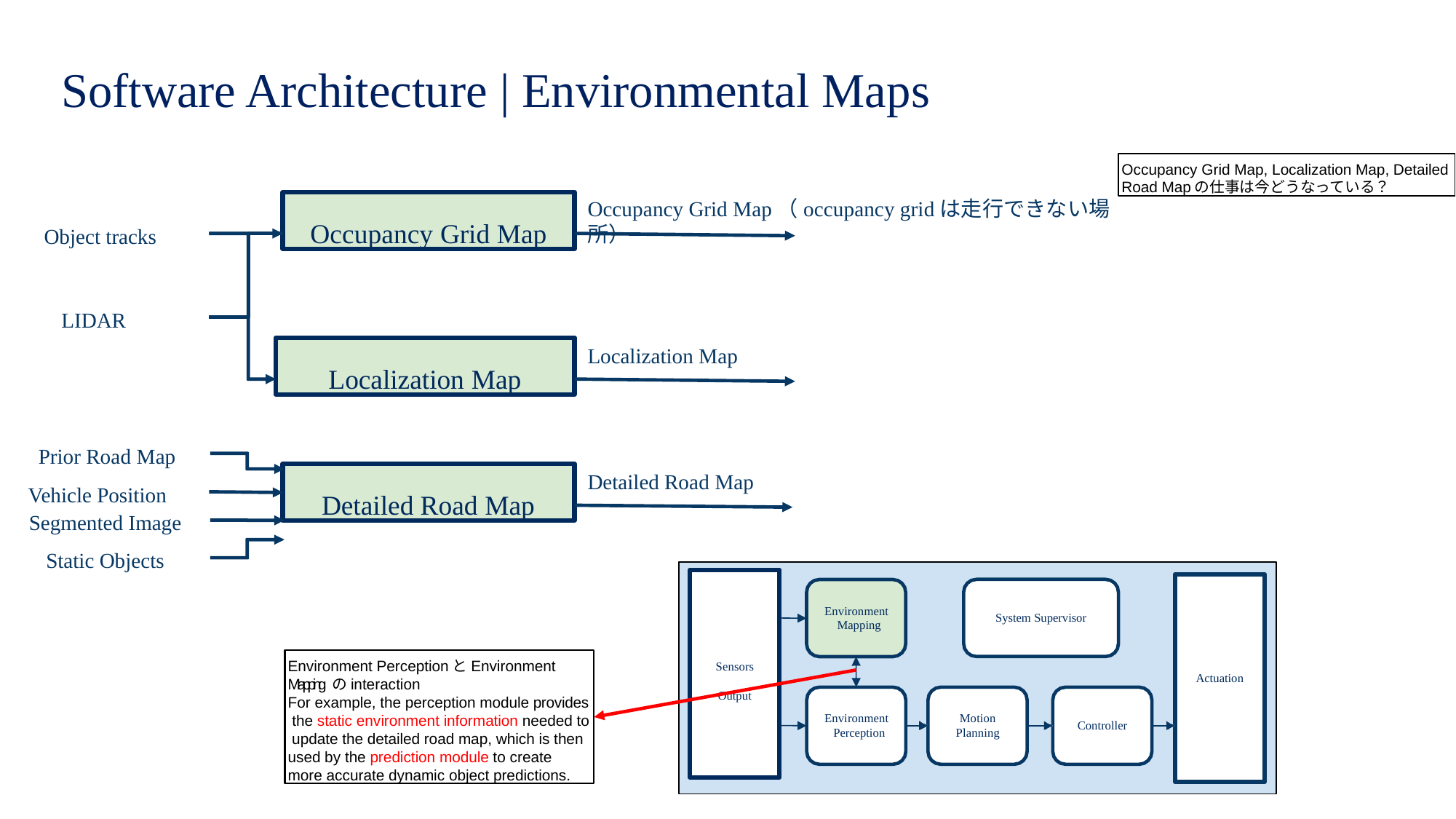

# Software Architecture | Environmental Maps
Occupancy Grid Map, Localization Map, Detailed Road Mapの仕事は今どうなっている？
Occupancy Grid Map
Occupancy Grid Map（occupancy gridは走行できない場所）
Object tracks

LIDAR
Localization Map
Localization Map

Prior Road Map
Vehicle Position  Segmented Image
Static Objects

Detailed Road Map
Detailed Road Map

Environment  Mapping
System Supervisor
Environment PerceptionとEnvironment Mapping  のinteraction
For example, the perception module provides  the static environment information needed to  update the detailed road map, which is then  used by the prediction module to create  more accurate dynamic object predictions.
Sensors  Output
Actuation
Environment  Perception
Motion  Planning
Controller